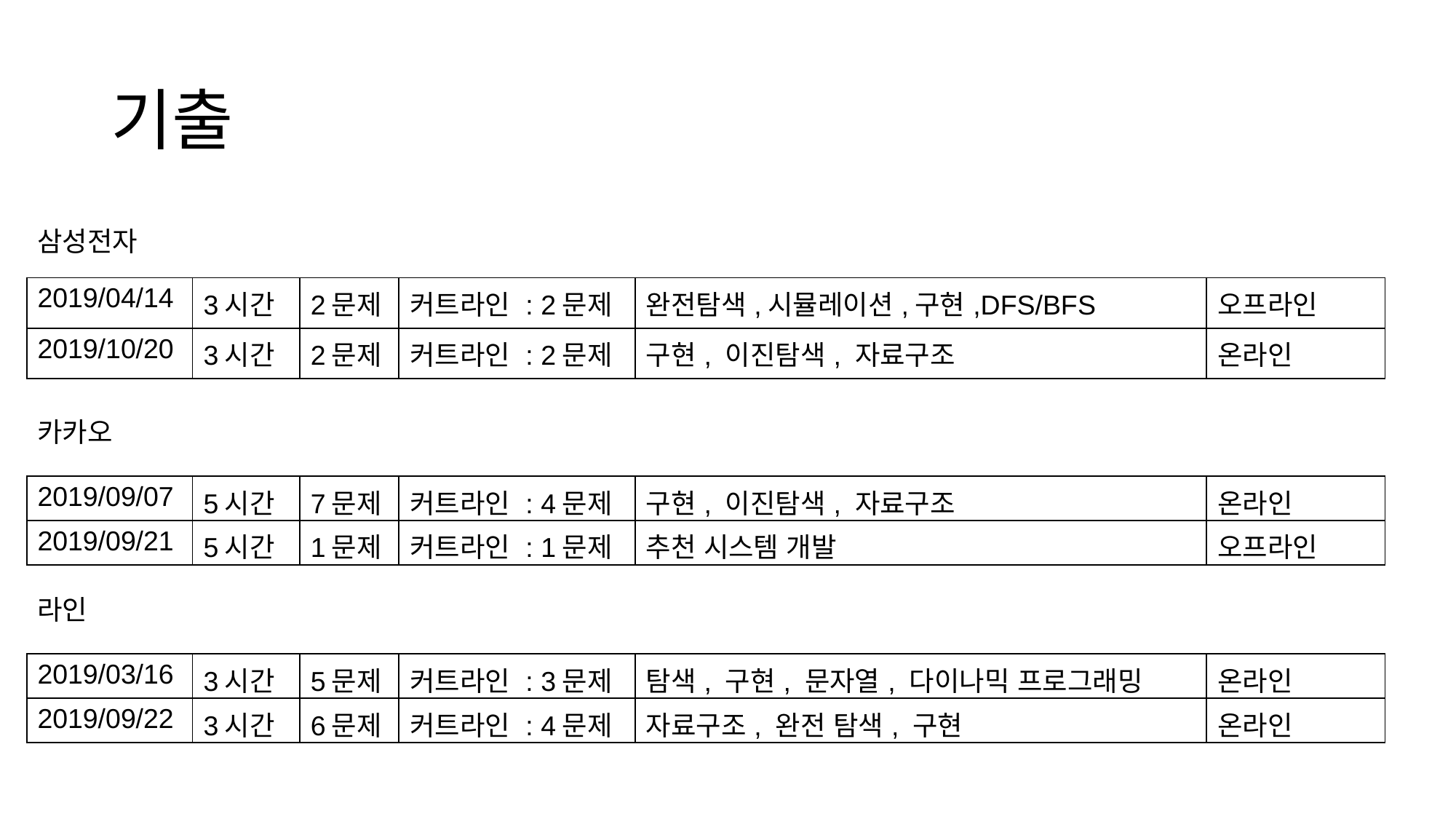

# 기출
삼성전자
| 2019/04/14 | 3시간 | 2문제 | 커트라인 : 2문제 | 완전탐색,시뮬레이션,구현,DFS/BFS | 오프라인 |
| --- | --- | --- | --- | --- | --- |
| 2019/10/20 | 3시간 | 2문제 | 커트라인 : 2문제 | 구현, 이진탐색, 자료구조 | 온라인 |
카카오
| 2019/09/07 | 5시간 | 7문제 | 커트라인 : 4문제 | 구현, 이진탐색, 자료구조 | 온라인 |
| --- | --- | --- | --- | --- | --- |
| 2019/09/21 | 5시간 | 1문제 | 커트라인 : 1문제 | 추천 시스템 개발 | 오프라인 |
라인
| 2019/03/16 | 3시간 | 5문제 | 커트라인 : 3문제 | 탐색, 구현, 문자열, 다이나믹 프로그래밍 | 온라인 |
| --- | --- | --- | --- | --- | --- |
| 2019/09/22 | 3시간 | 6문제 | 커트라인 : 4문제 | 자료구조, 완전 탐색, 구현 | 온라인 |